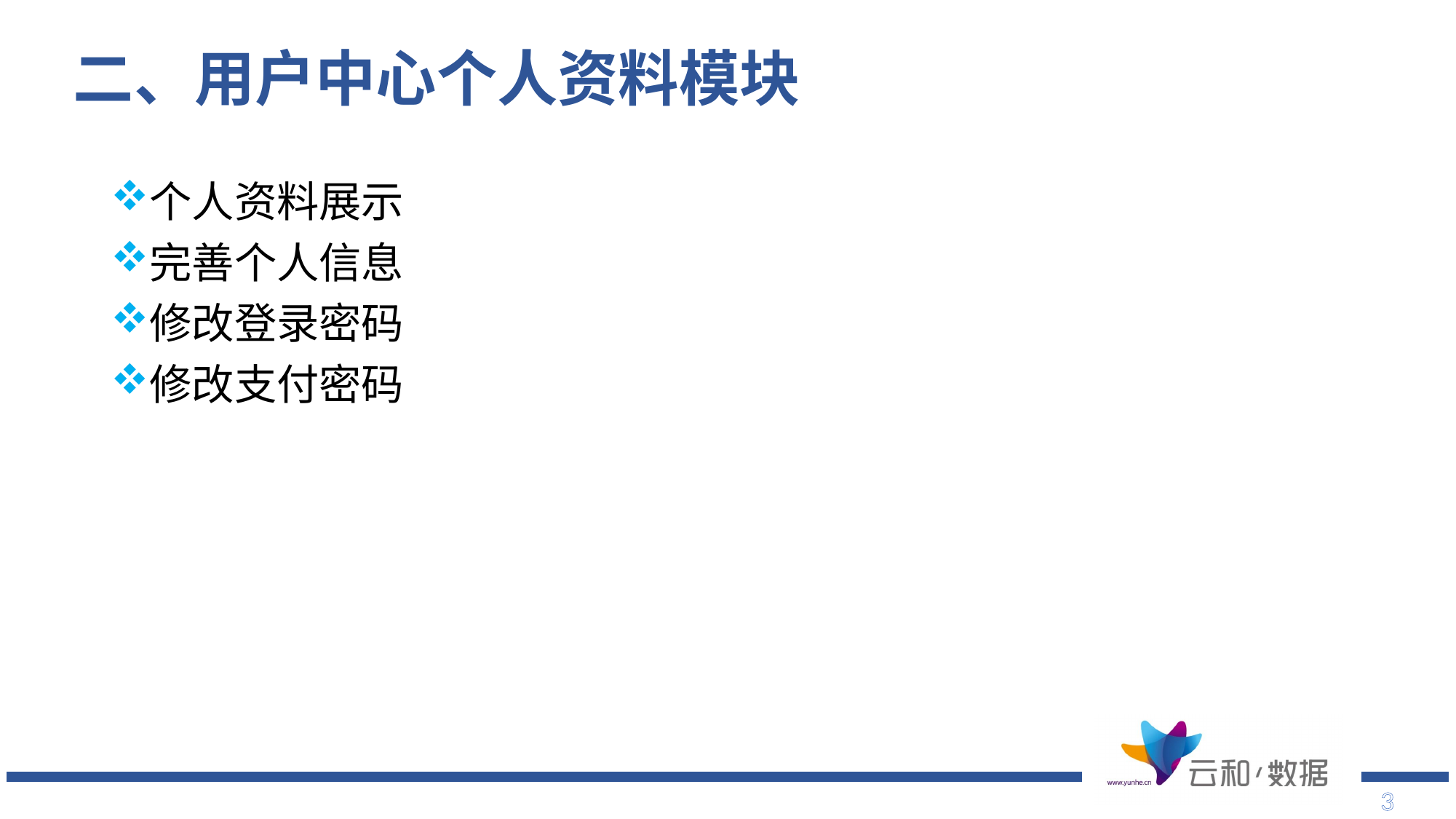

# 二、用户中心个人资料模块
个人资料展示
完善个人信息
修改登录密码
修改支付密码